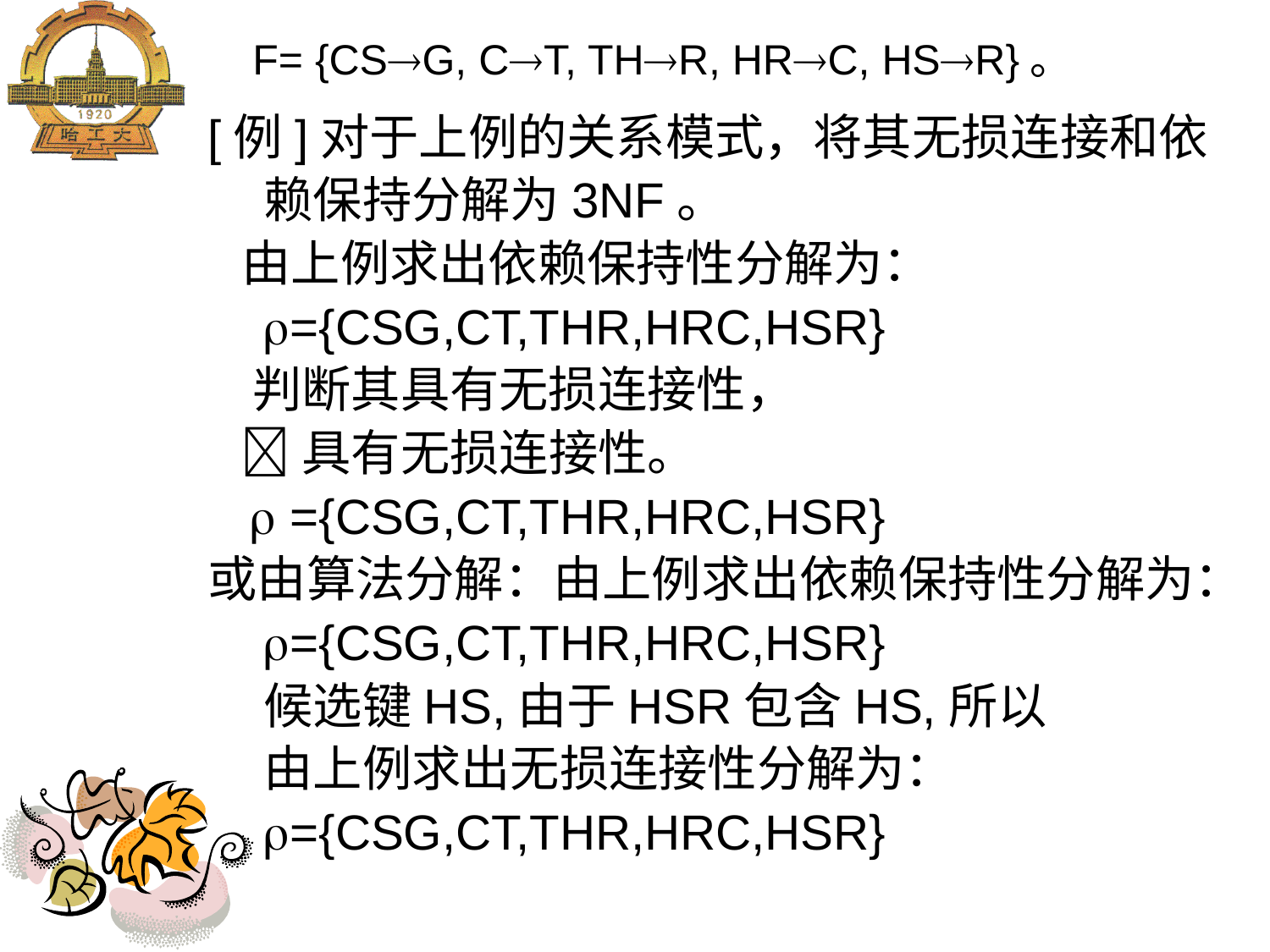

F= {CS→G, C→T, TH→R, HR→C, HS→R}。
[例]对于上例的关系模式，将其无损连接和依
    赖保持分解为3NF。
  由上例求出依赖保持性分解为：
    ρ={CSG,CT,THR,HRC,HSR}
   判断其具有无损连接性，
   ρ具有无损连接性。
   ρ ={CSG,CT,THR,HRC,HSR}
或由算法分解：由上例求出依赖保持性分解为：
    ρ={CSG,CT,THR,HRC,HSR}
    候选键HS,由于HSR包含HS,所以
    由上例求出无损连接性分解为：
    ρ={CSG,CT,THR,HRC,HSR}